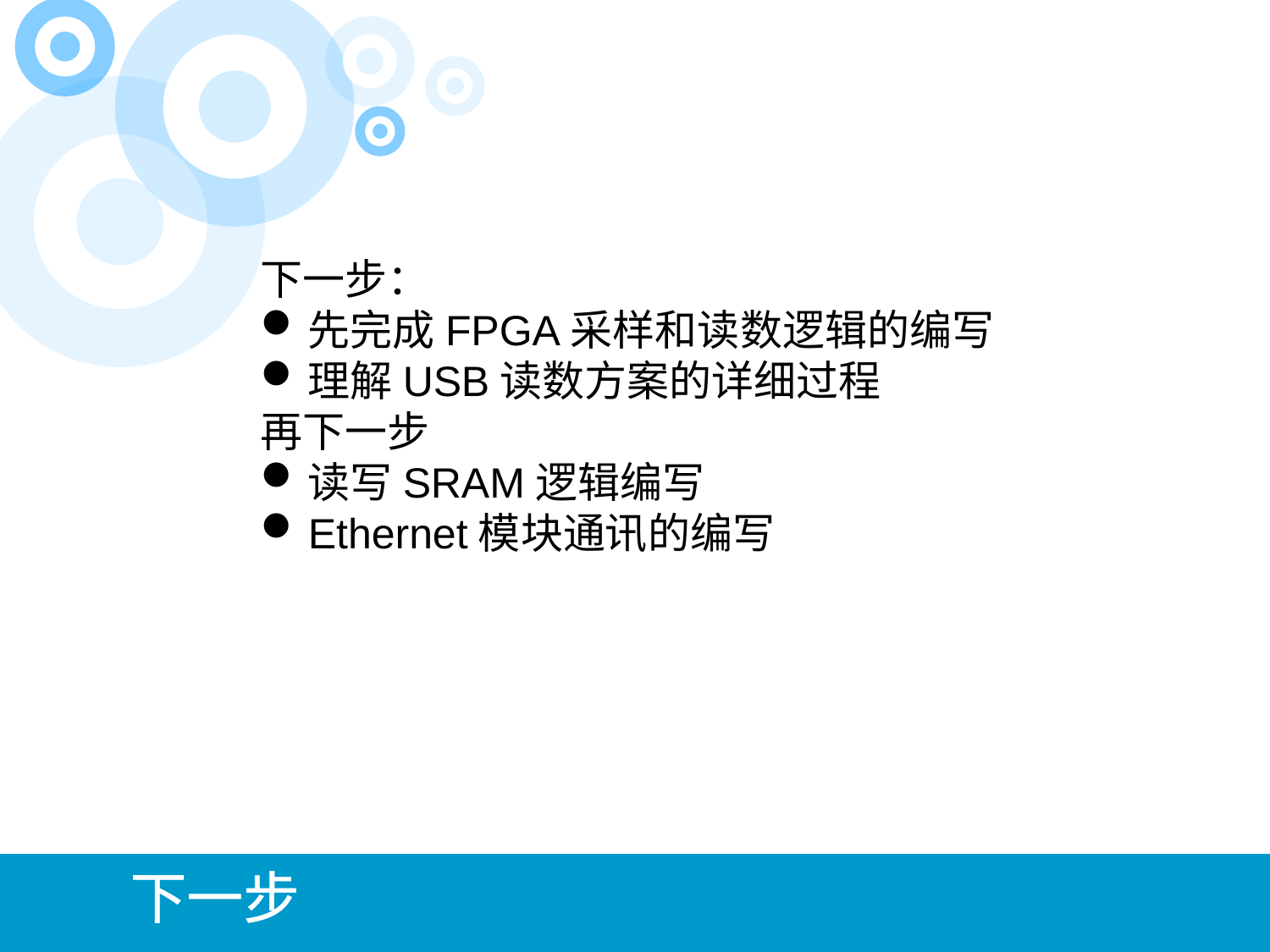

下一步：
先完成FPGA采样和读数逻辑的编写
理解USB读数方案的详细过程
再下一步
读写SRAM逻辑编写
Ethernet模块通讯的编写
下一步